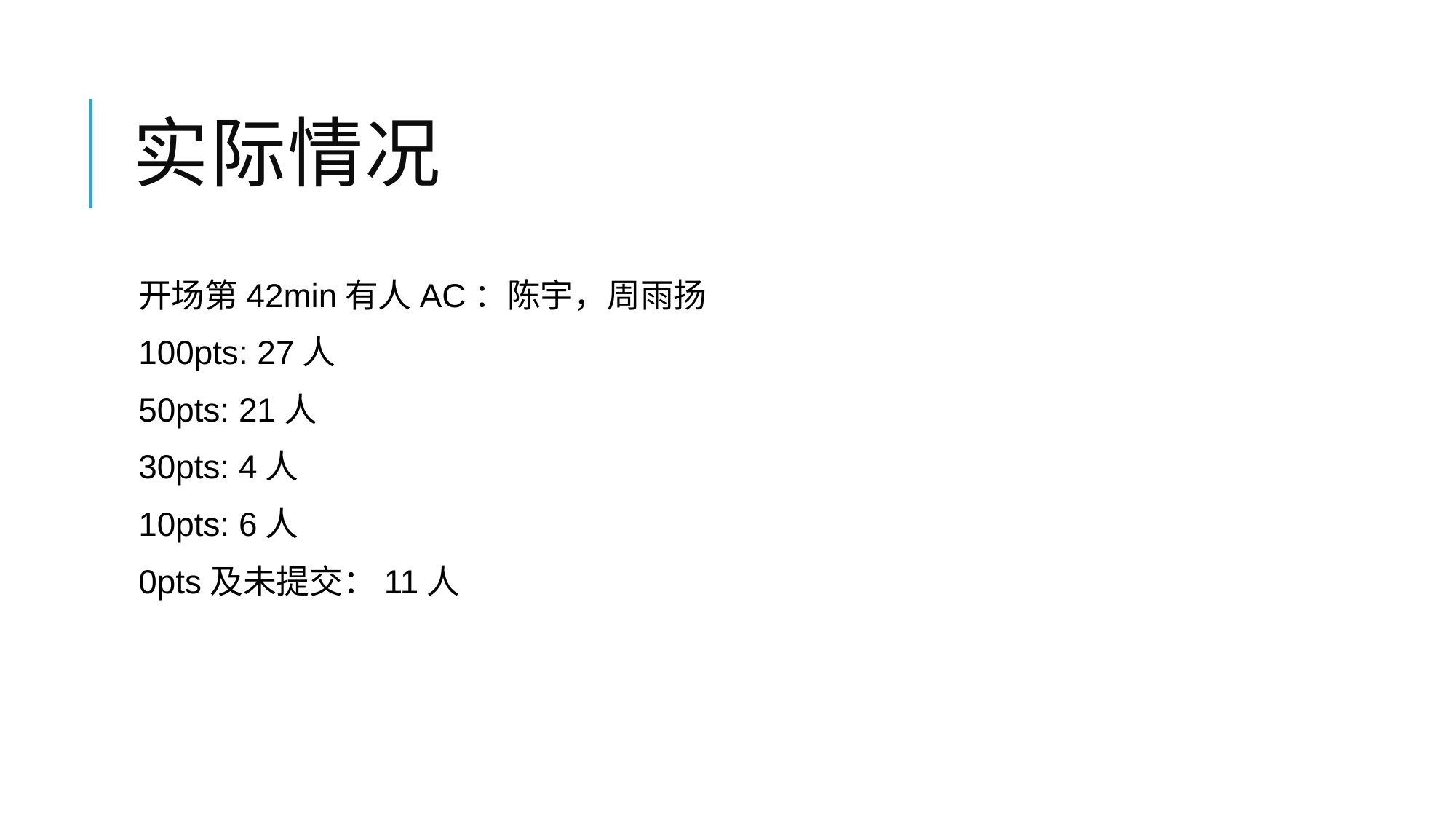

# 实际情况
开场第42min有人AC：陈宇，周雨扬
100pts: 27人
50pts: 21人
30pts: 4人
10pts: 6人
0pts及未提交：11人